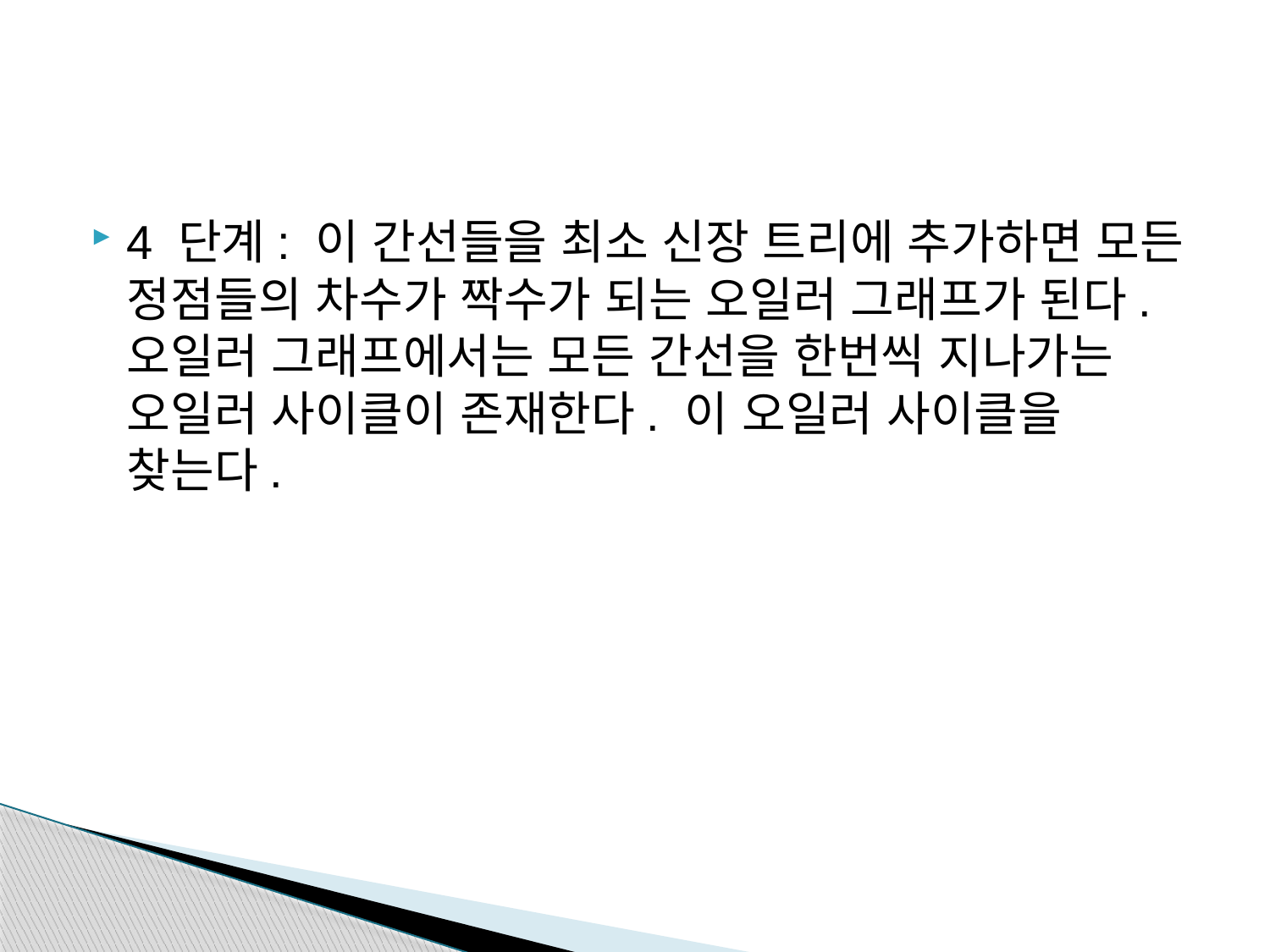

#
4 단계: 이 간선들을 최소 신장 트리에 추가하면 모든 정점들의 차수가 짝수가 되는 오일러 그래프가 된다. 오일러 그래프에서는 모든 간선을 한번씩 지나가는 오일러 사이클이 존재한다. 이 오일러 사이클을 찾는다.